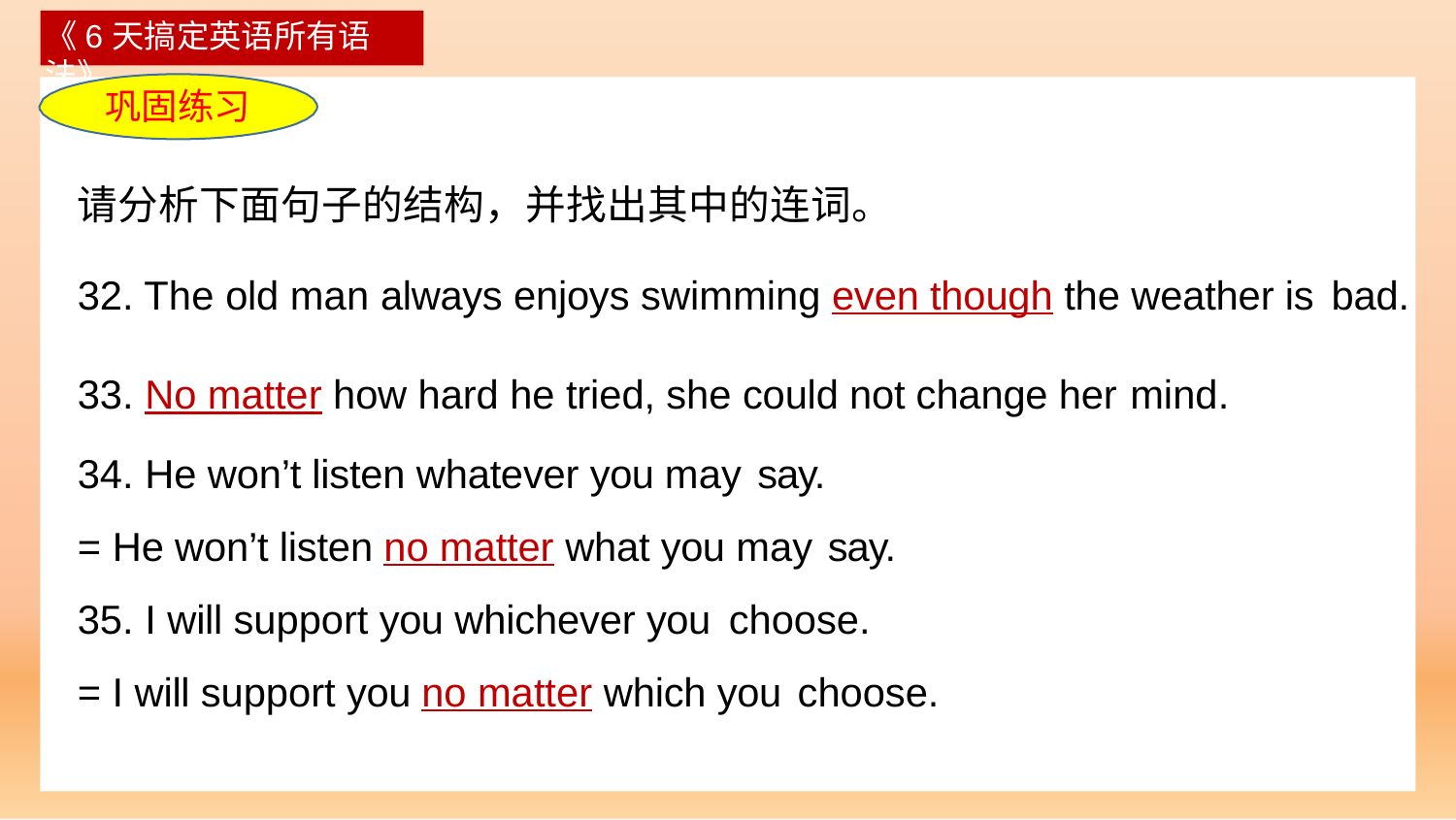

《6天搞定英语所有语法》

巩固练习
# 请分析下面句子的结构，并找出其中的连词。
The old man always enjoys swimming even though the weather is bad.

No matter how hard he tried, she could not change her mind.
He won’t listen whatever you may say.
= He won’t listen no matter what you may say.
I will support you whichever you choose.
= I will support you no matter which you choose.